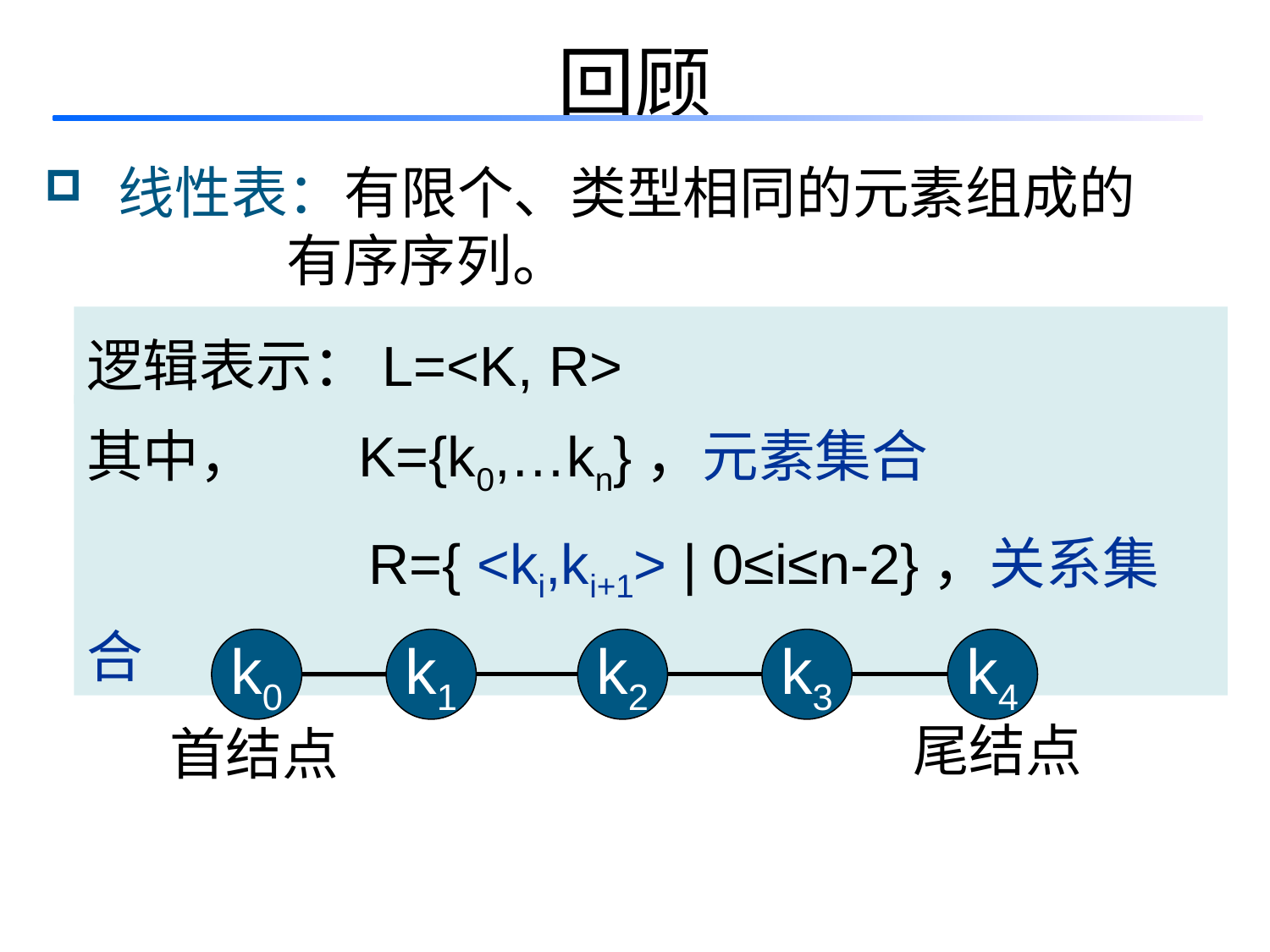

回顾

 线性表：有限个、类型相同的元素组成的
                  有序序列。
逻辑表示：L=<K, R>
其中，       K={k0,…kn}，元素集合
                  R={ <ki,ki+1> | 0≤i≤n-2}，关系集合
k0
k1
k2
k3
k4
尾结点
首结点